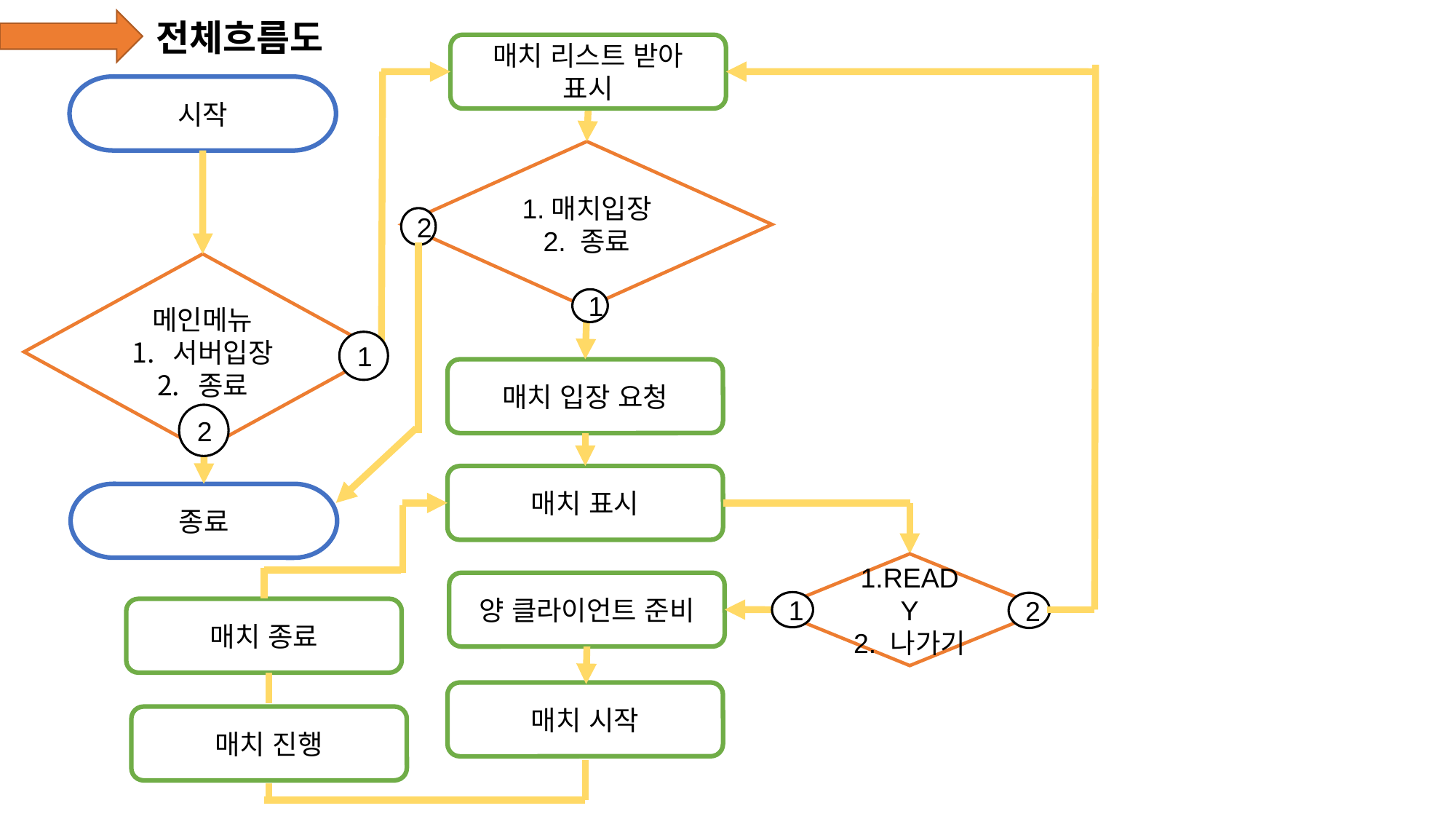

전체흐름도

매치 리스트 받아 표시
시작
1.매치입장
2. 종료
2
메인메뉴
서버입장
종료
1
1
매치 입장 요청
2
매치 표시
종료
1.READY
2. 나가기
양 클라이언트 준비
1
2
매치 종료
매치 시작
매치 진행